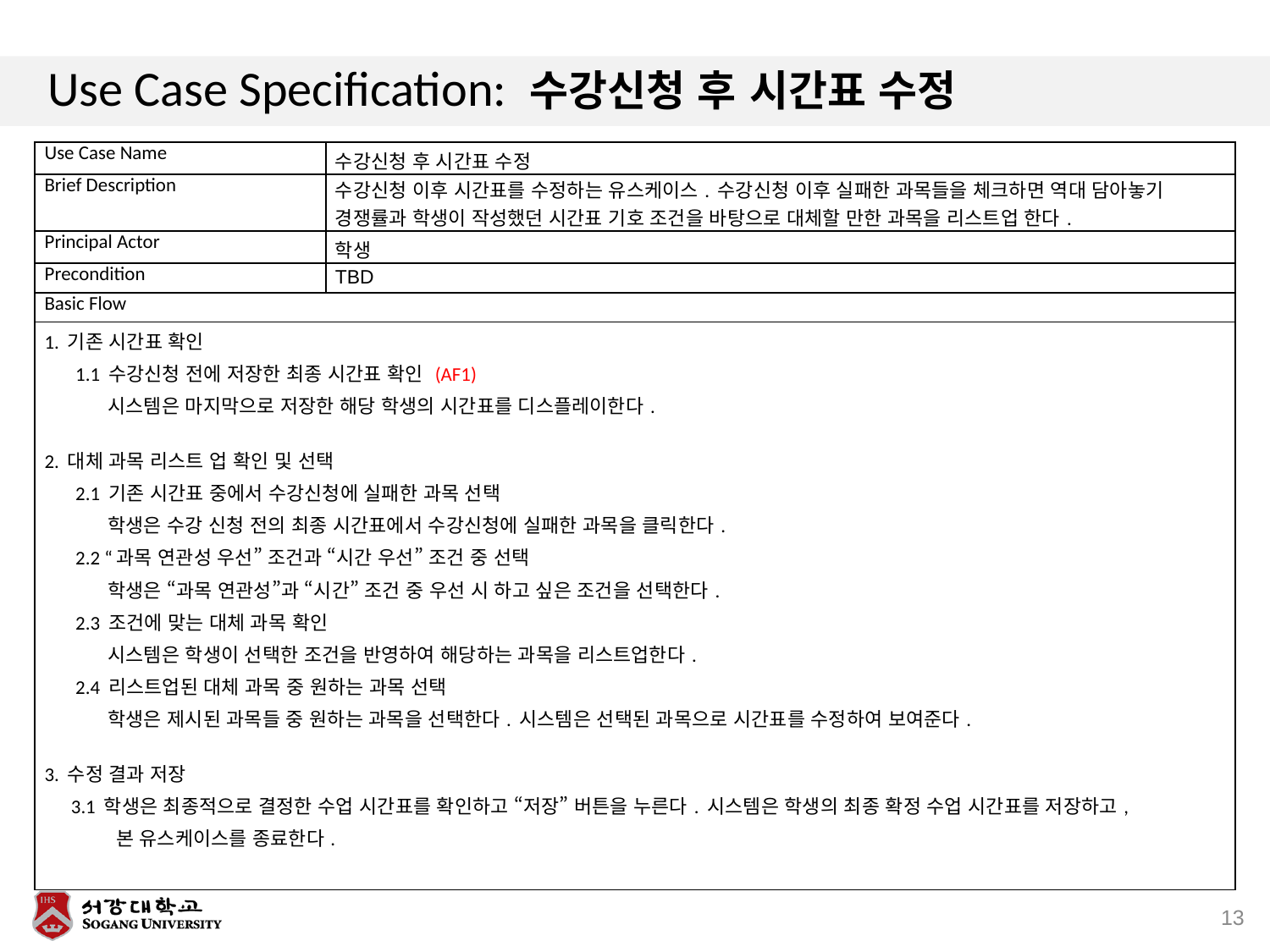

# Use Case Specification: 수강신청 후 시간표 수정
| Use Case Name | 수강신청 후 시간표 수정 |
| --- | --- |
| Brief Description | 수강신청 이후 시간표를 수정하는 유스케이스. 수강신청 이후 실패한 과목들을 체크하면 역대 담아놓기 경쟁률과 학생이 작성했던 시간표 기호 조건을 바탕으로 대체할 만한 과목을 리스트업 한다. |
| Principal Actor | 학생 |
| Precondition | TBD |
| Basic Flow |  |
| 1. 기존 시간표 확인 1.1 수강신청 전에 저장한 최종 시간표 확인 (AF1) 시스템은 마지막으로 저장한 해당 학생의 시간표를 디스플레이한다. 2. 대체 과목 리스트 업 확인 및 선택 2.1 기존 시간표 중에서 수강신청에 실패한 과목 선택 학생은 수강 신청 전의 최종 시간표에서 수강신청에 실패한 과목을 클릭한다. 2.2 “과목 연관성 우선” 조건과 “시간 우선” 조건 중 선택 학생은 “과목 연관성”과 “시간” 조건 중 우선 시 하고 싶은 조건을 선택한다. 2.3 조건에 맞는 대체 과목 확인 시스템은 학생이 선택한 조건을 반영하여 해당하는 과목을 리스트업한다. 2.4 리스트업된 대체 과목 중 원하는 과목 선택 학생은 제시된 과목들 중 원하는 과목을 선택한다. 시스템은 선택된 과목으로 시간표를 수정하여 보여준다. 3. 수정 결과 저장 3.1 학생은 최종적으로 결정한 수업 시간표를 확인하고 “저장” 버튼을 누른다. 시스템은 학생의 최종 확정 수업 시간표를 저장하고, 본 유스케이스를 종료한다. |  |
13